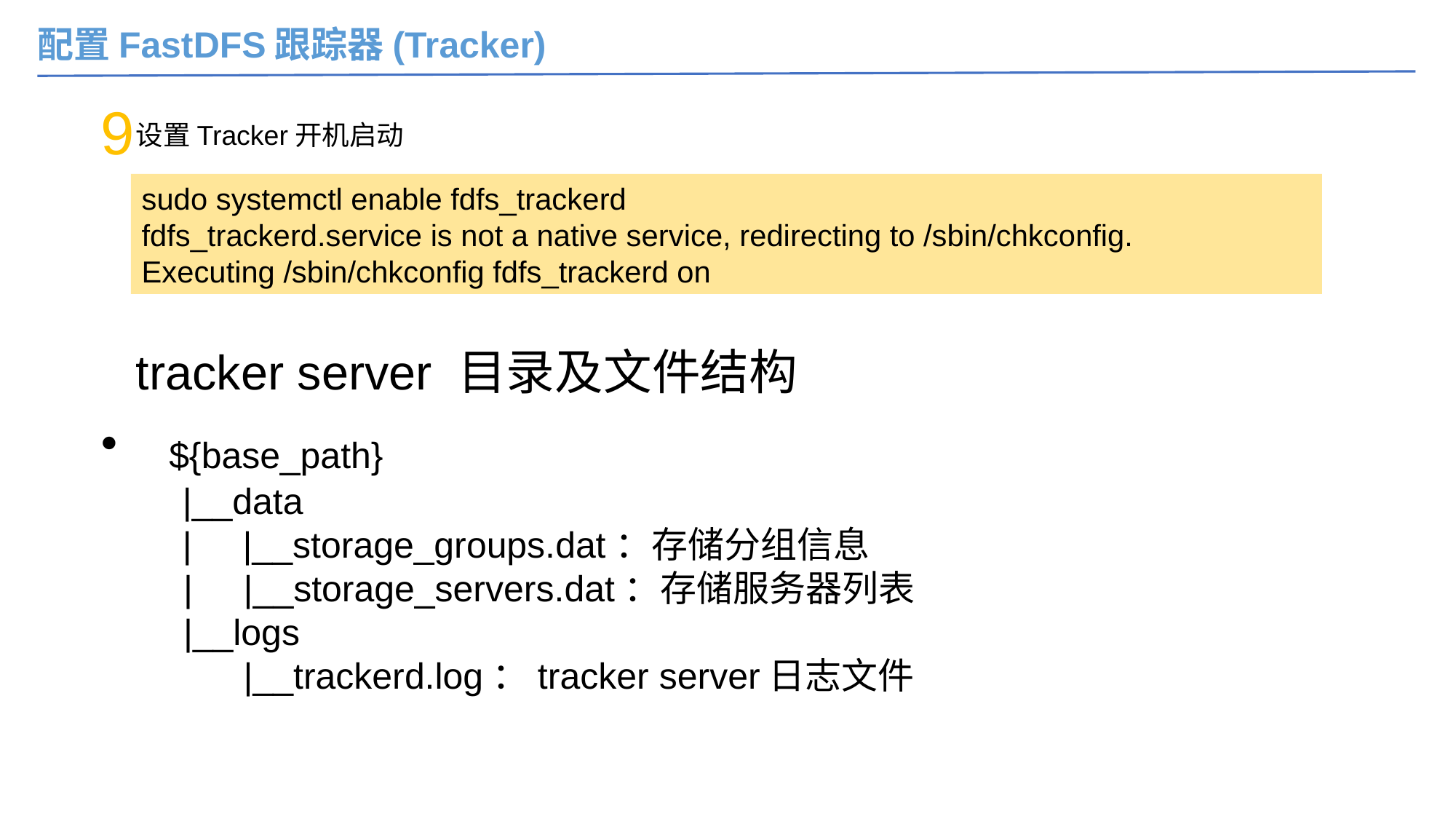

配置FastDFS跟踪器(Tracker)
9
设置Tracker开机启动
sudo systemctl enable fdfs_trackerd
fdfs_trackerd.service is not a native service, redirecting to /sbin/chkconfig.
Executing /sbin/chkconfig fdfs_trackerd on
tracker server 目录及文件结构
  ${base_path}
    |__data
    |     |__storage_groups.dat：存储分组信息
    |     |__storage_servers.dat：存储服务器列表
    |__logs
          |__trackerd.log：tracker server日志文件